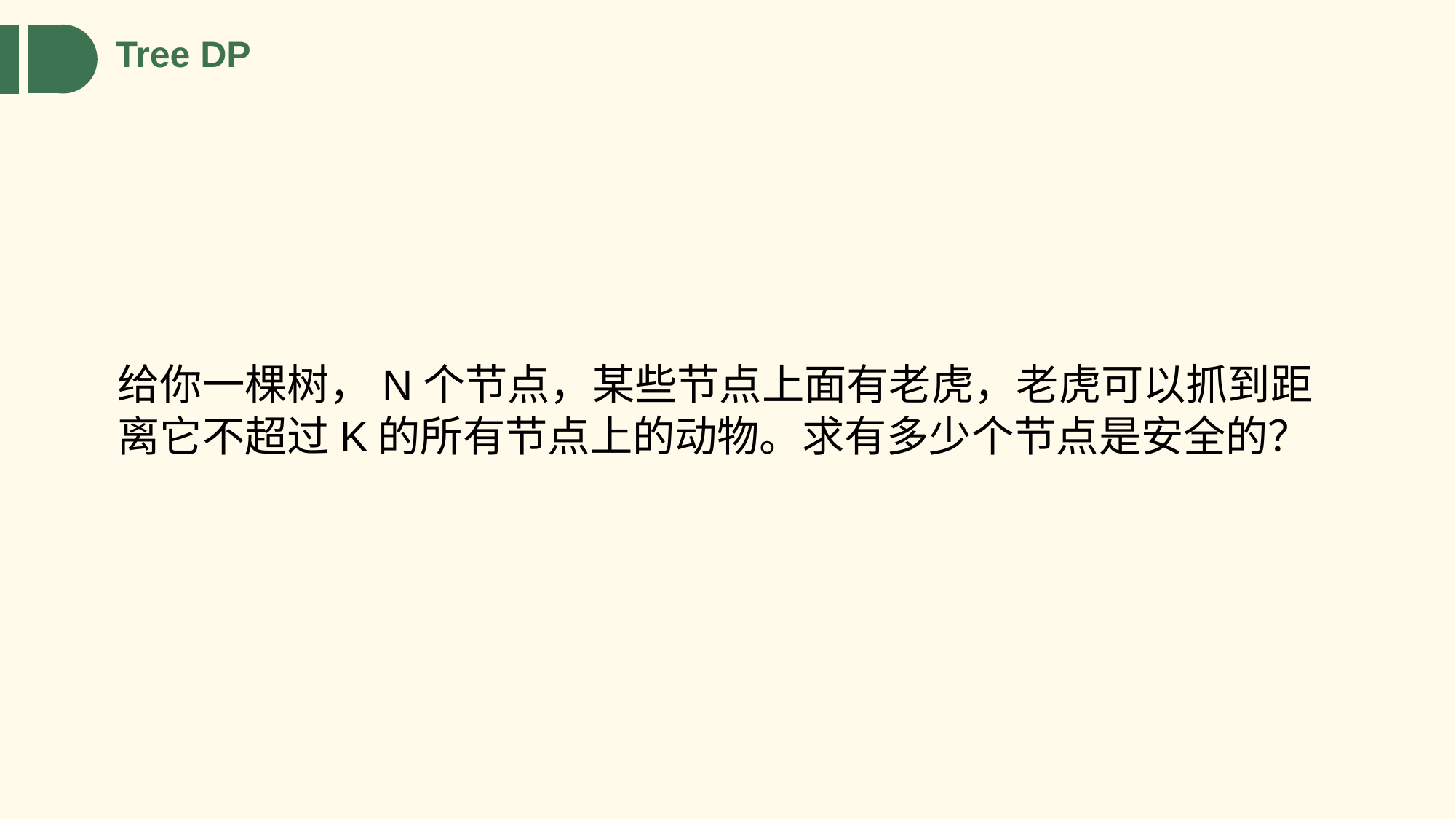

Tree DP
给你一棵树，N个节点，某些节点上面有老虎，老虎可以抓到距离它不超过K的所有节点上的动物。求有多少个节点是安全的？